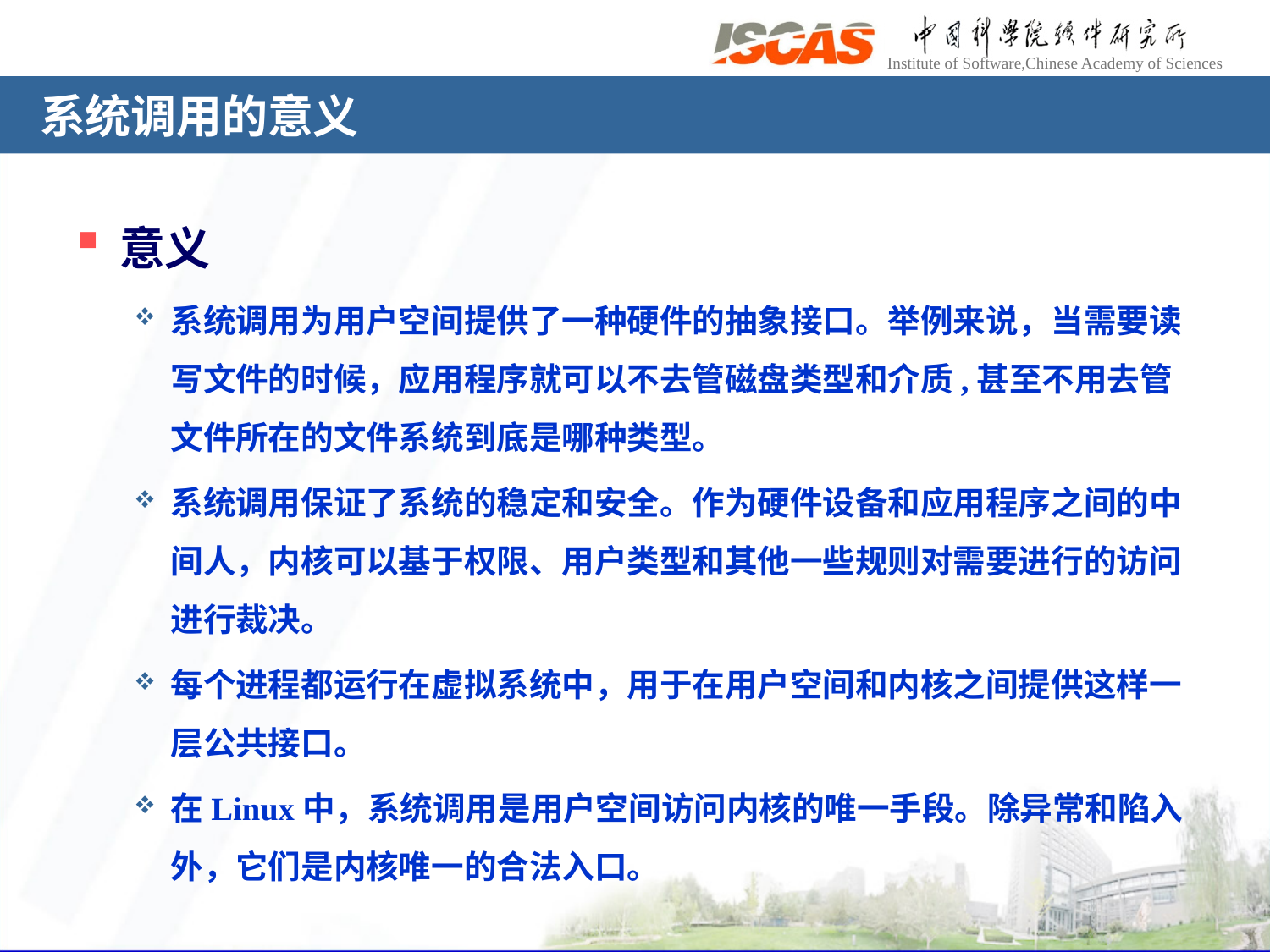

# 系统调用的意义
意义
系统调用为用户空间提供了一种硬件的抽象接口。举例来说，当需要读写文件的时候，应用程序就可以不去管磁盘类型和介质,甚至不用去管文件所在的文件系统到底是哪种类型。
系统调用保证了系统的稳定和安全。作为硬件设备和应用程序之间的中间人，内核可以基于权限、用户类型和其他一些规则对需要进行的访问进行裁决。
每个进程都运行在虚拟系统中，用于在用户空间和内核之间提供这样一层公共接口。
在Linux中，系统调用是用户空间访问内核的唯一手段。除异常和陷入外，它们是内核唯一的合法入口。